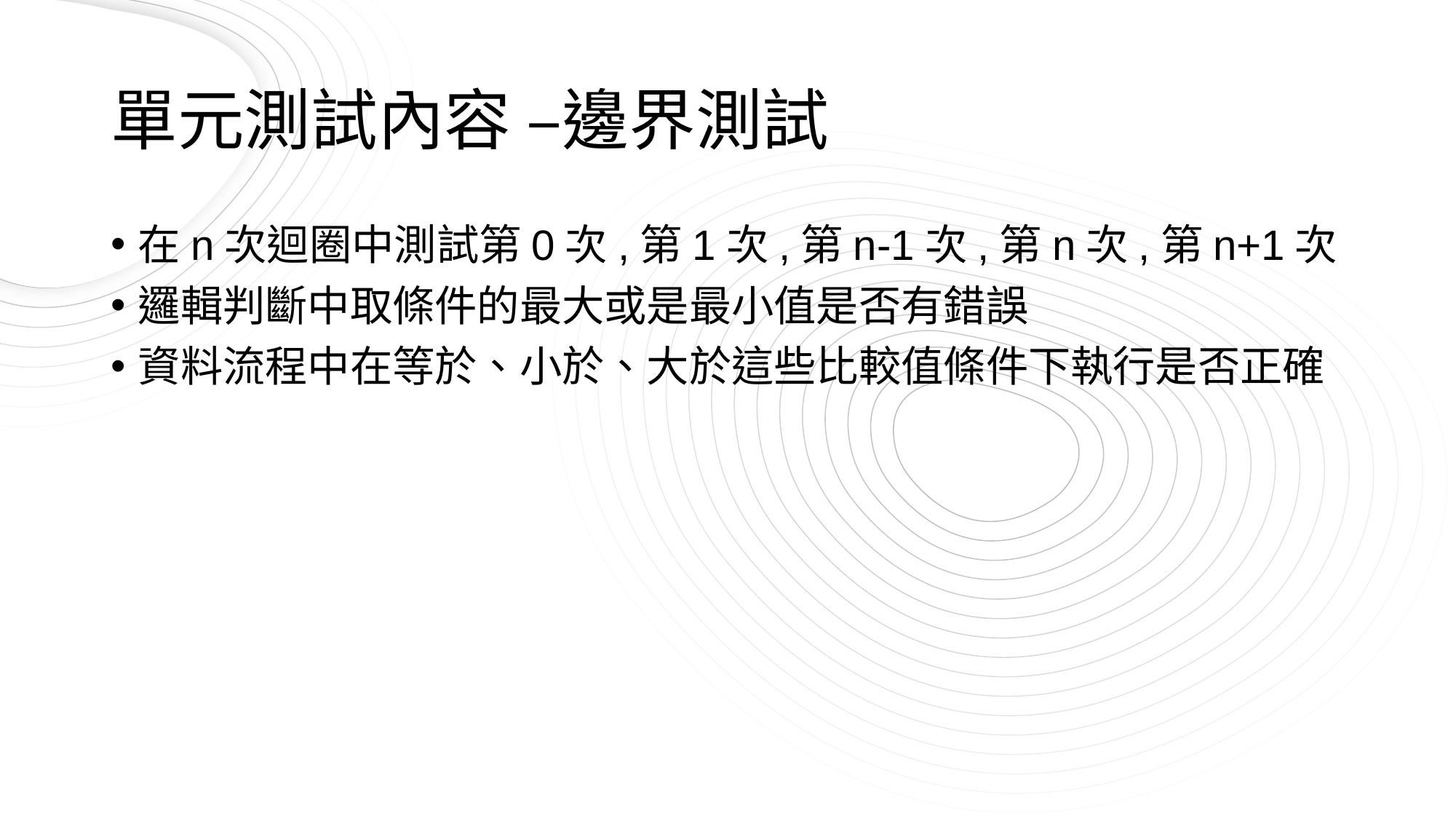

# 單元測試內容 –邊界測試
在n次迴圈中測試第0次,第1次,第n-1次,第n次,第n+1次
邏輯判斷中取條件的最大或是最小值是否有錯誤
資料流程中在等於、小於、大於這些比較值條件下執行是否正確